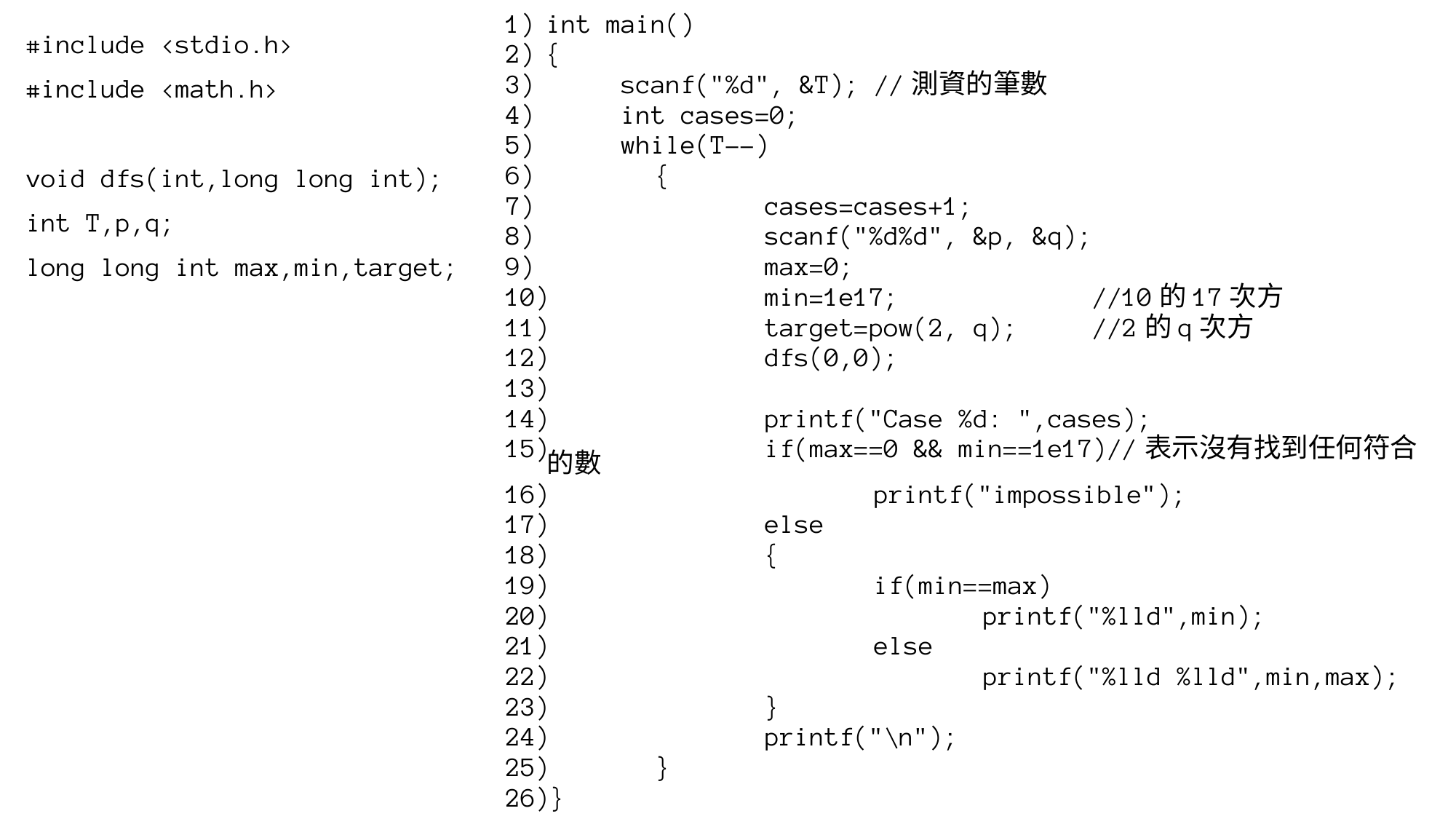

int main()
{
     scanf("%d", &T); //測資的筆數
     int cases=0;
     while(T--)
	{
		cases=cases+1;
		scanf("%d%d", &p, &q);
		max=0;
		min=1e17;             //10的17次方
		target=pow(2, q);     //2的q次方
		dfs(0,0);

		printf("Case %d: ",cases);
		if(max==0 && min==1e17)//表示沒有找到任何符合的數
			printf("impossible");
		else
		{
			if(min==max)
				printf("%lld",min);
			else
				printf("%lld %lld",min,max);
		}
		printf("\n");
	}
}
#include <stdio.h>
#include <math.h>

void dfs(int,long long int);
int T,p,q;
long long int max,min,target;